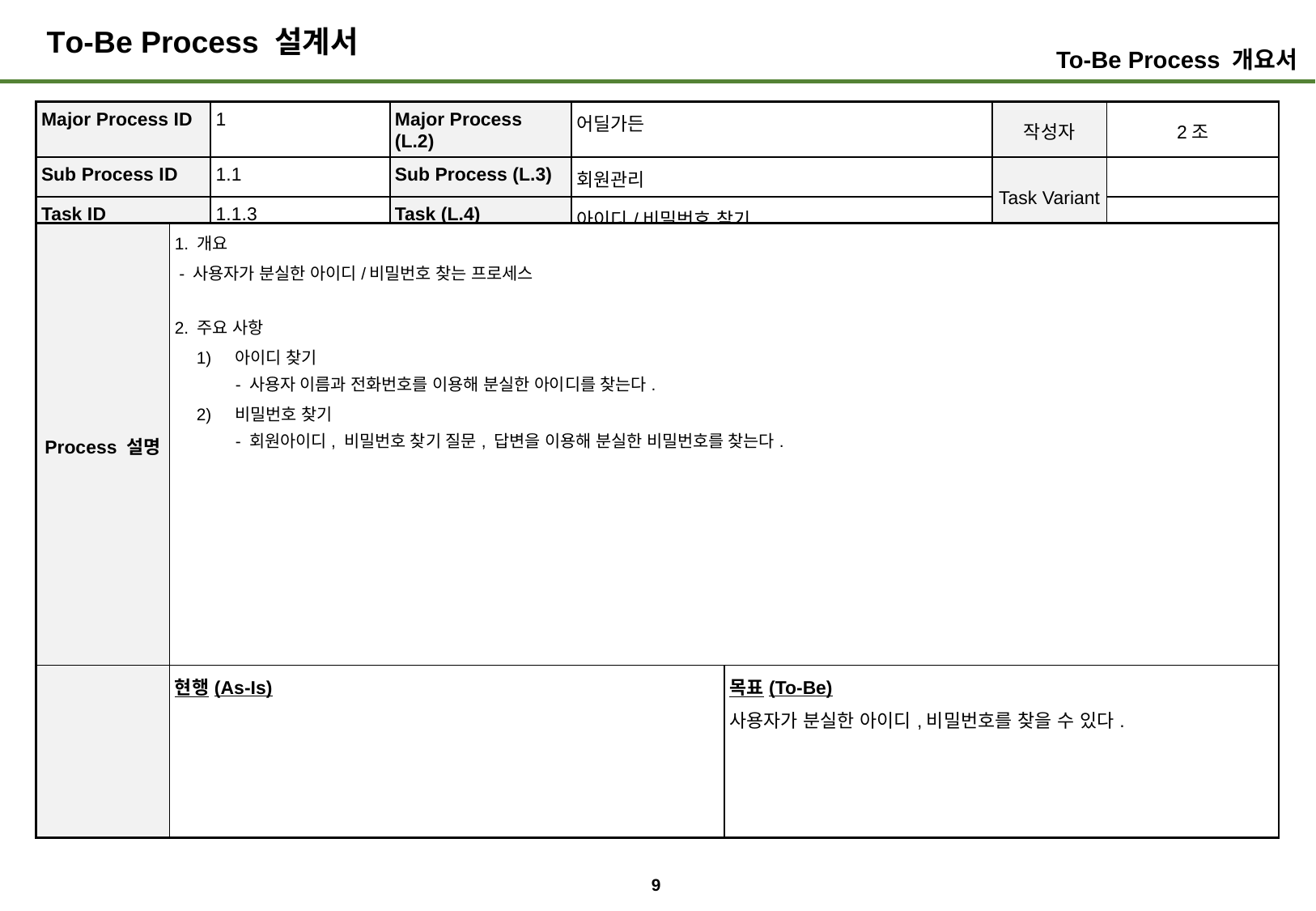

# To-Be Process 설계서
To-Be Process 개요서
| Major Process ID | 1 | Major Process (L.2) | 어딜가든 | 작성자 | 2조 |
| --- | --- | --- | --- | --- | --- |
| Sub Process ID | 1.1 | Sub Process (L.3) | 회원관리 | Task Variant |  |
| Task ID | 1.1.3 | Task (L.4) | 아이디/비밀번호 찾기 |  |  |
| Process 설명 | 1. 개요 - 사용자가 분실한 아이디/비밀번호 찾는 프로세스 2. 주요 사항 아이디 찾기 - 사용자 이름과 전화번호를 이용해 분실한 아이디를 찾는다. 비밀번호 찾기 - 회원아이디, 비밀번호 찾기 질문, 답변을 이용해 분실한 비밀번호를 찾는다. |  |
| --- | --- | --- |
|  | 현행(As-Is) | 목표(To-Be) 사용자가 분실한 아이디,비밀번호를 찾을 수 있다. |